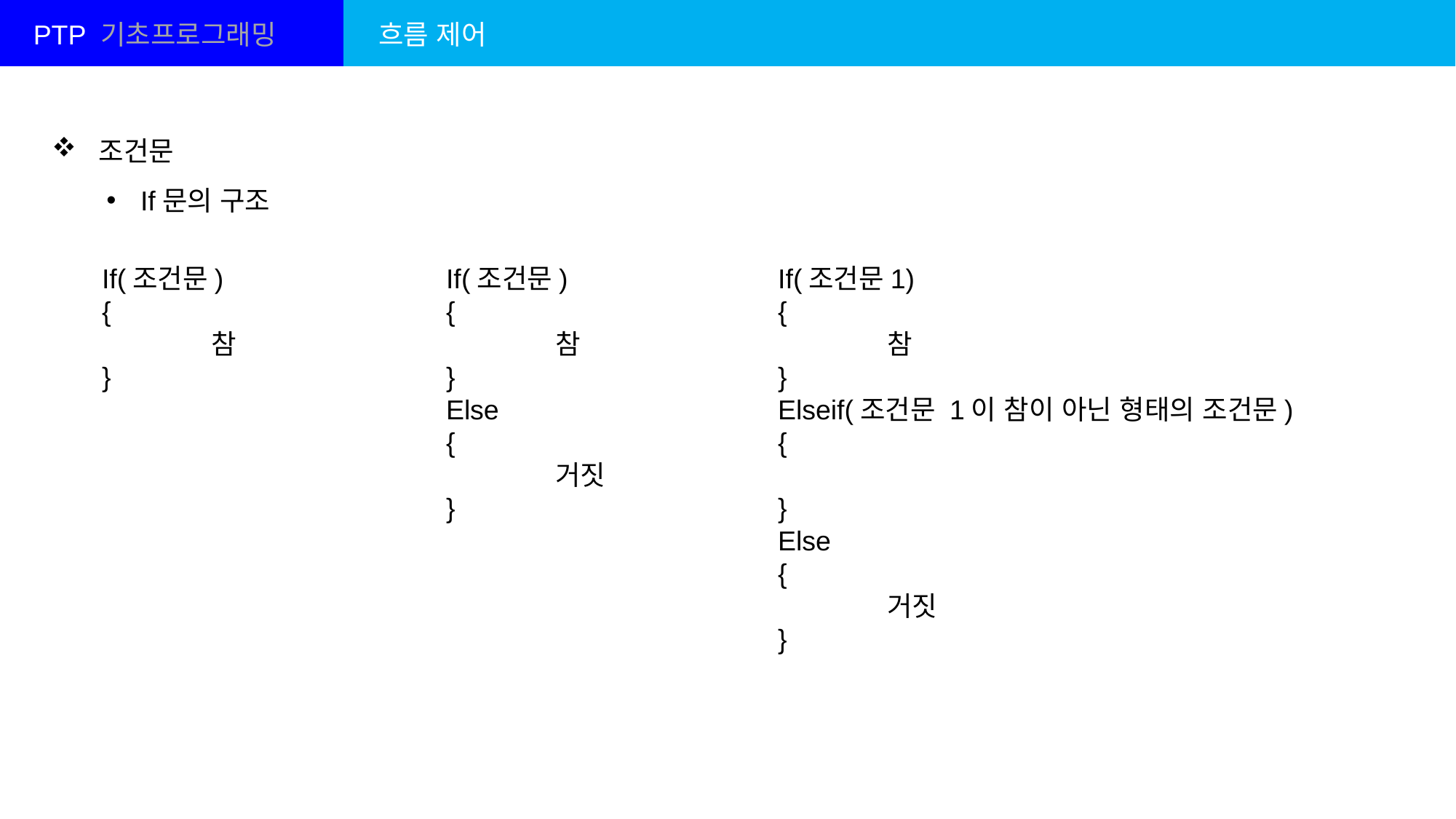

PTP 기초프로그래밍
흐름 제어
 조건문
If문의 구조
If(조건문)
{
	참
}
Else
{
	거짓
}
If(조건문1)
{
	참
}
Elseif(조건문 1이 참이 아닌 형태의 조건문)
{

}
Else
{
	거짓
}
If(조건문)
{
	참
}